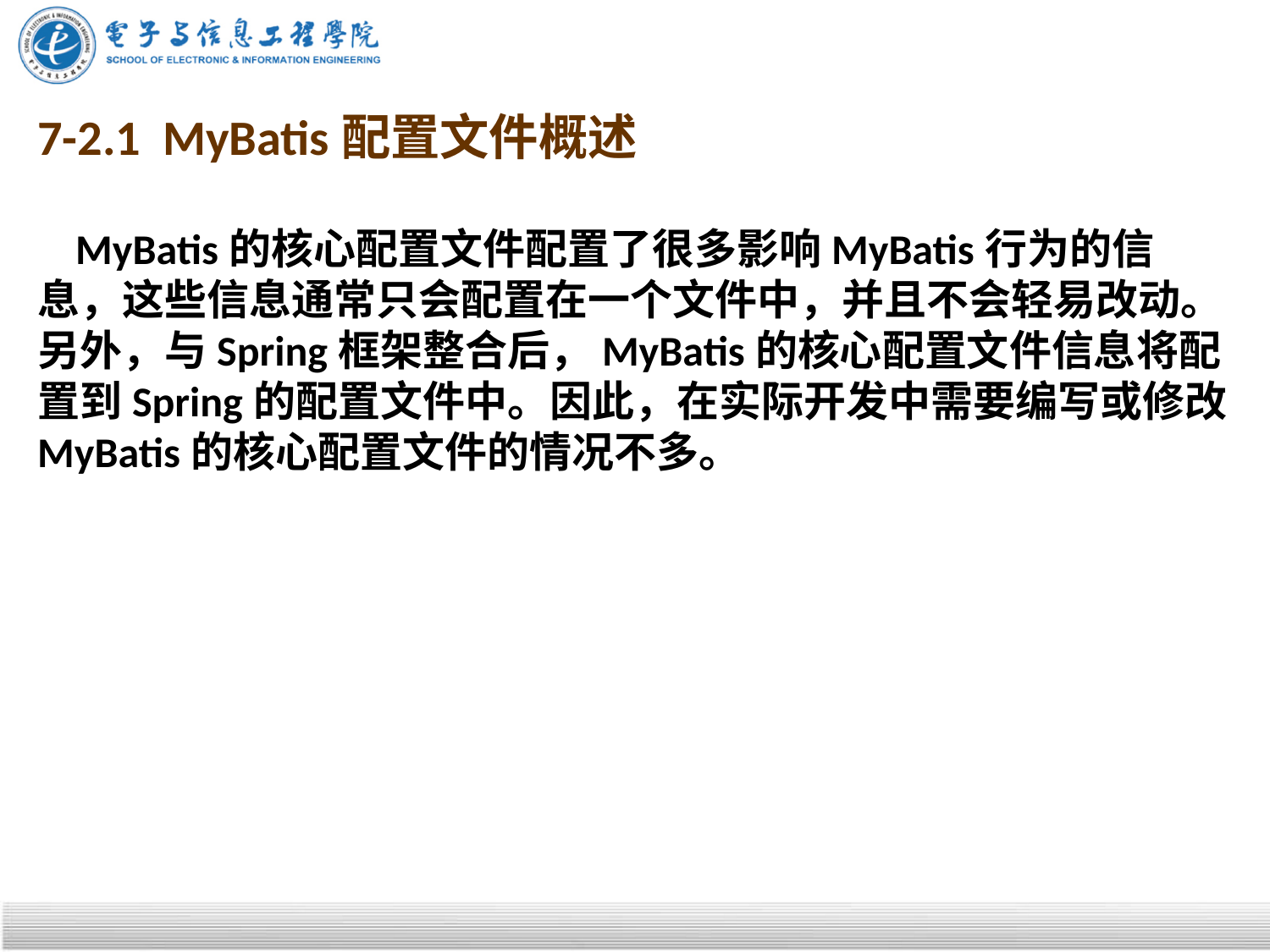

# 7-2.1  MyBatis配置文件概述
    MyBatis的核心配置文件配置了很多影响MyBatis行为的信息，这些信息通常只会配置在一个文件中，并且不会轻易改动。另外，与Spring框架整合后，MyBatis的核心配置文件信息将配置到Spring的配置文件中。因此，在实际开发中需要编写或修改MyBatis的核心配置文件的情况不多。